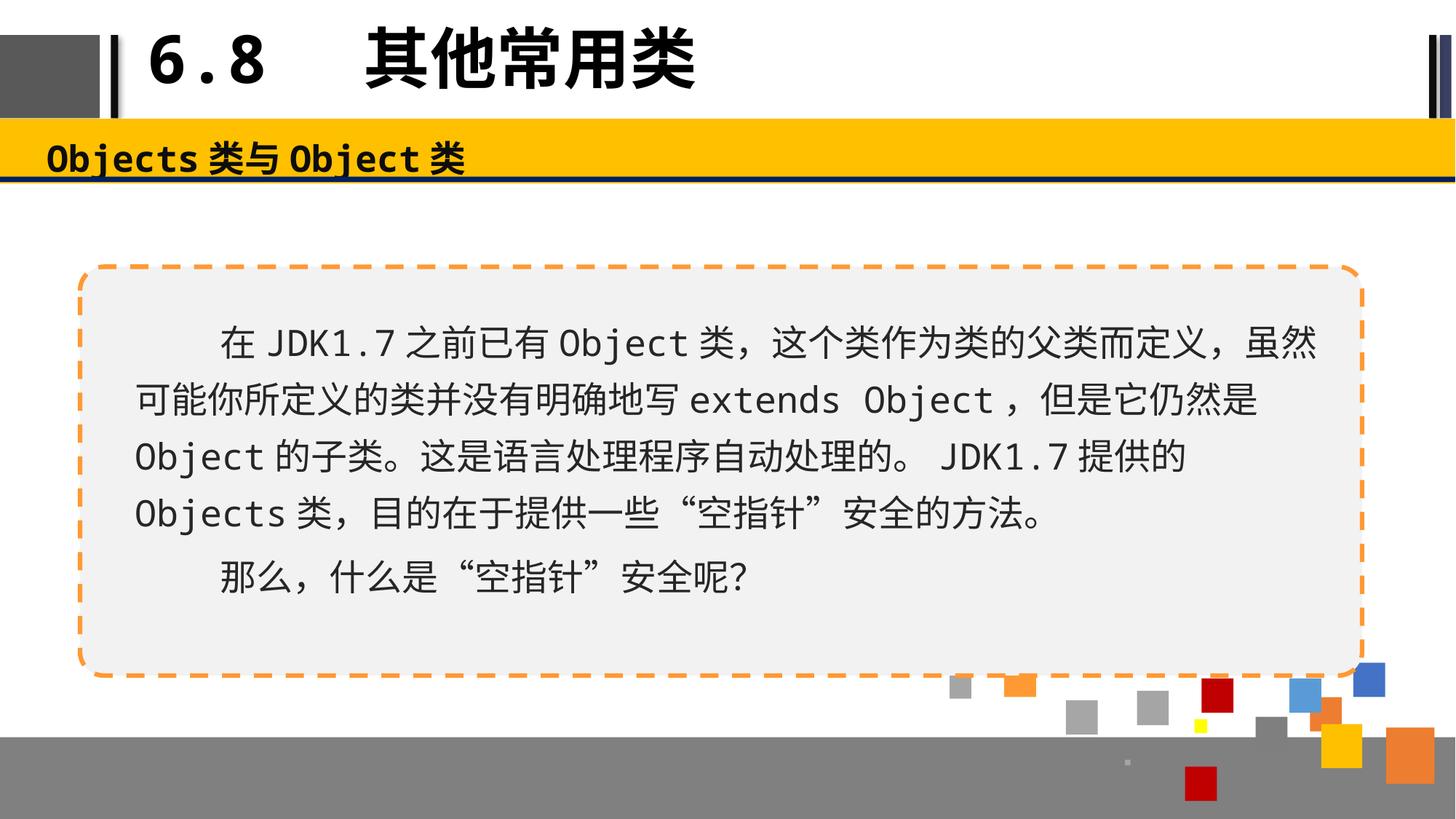

# 6.8  其他常用类

Objects类与Object类

在JDK1.7之前已有Object类，这个类作为类的父类而定义，虽然可能你所定义的类并没有明确地写extends Object，但是它仍然是Object的子类。这是语言处理程序自动处理的。JDK1.7提供的Objects类，目的在于提供一些“空指针”安全的方法。
那么，什么是“空指针”安全呢？